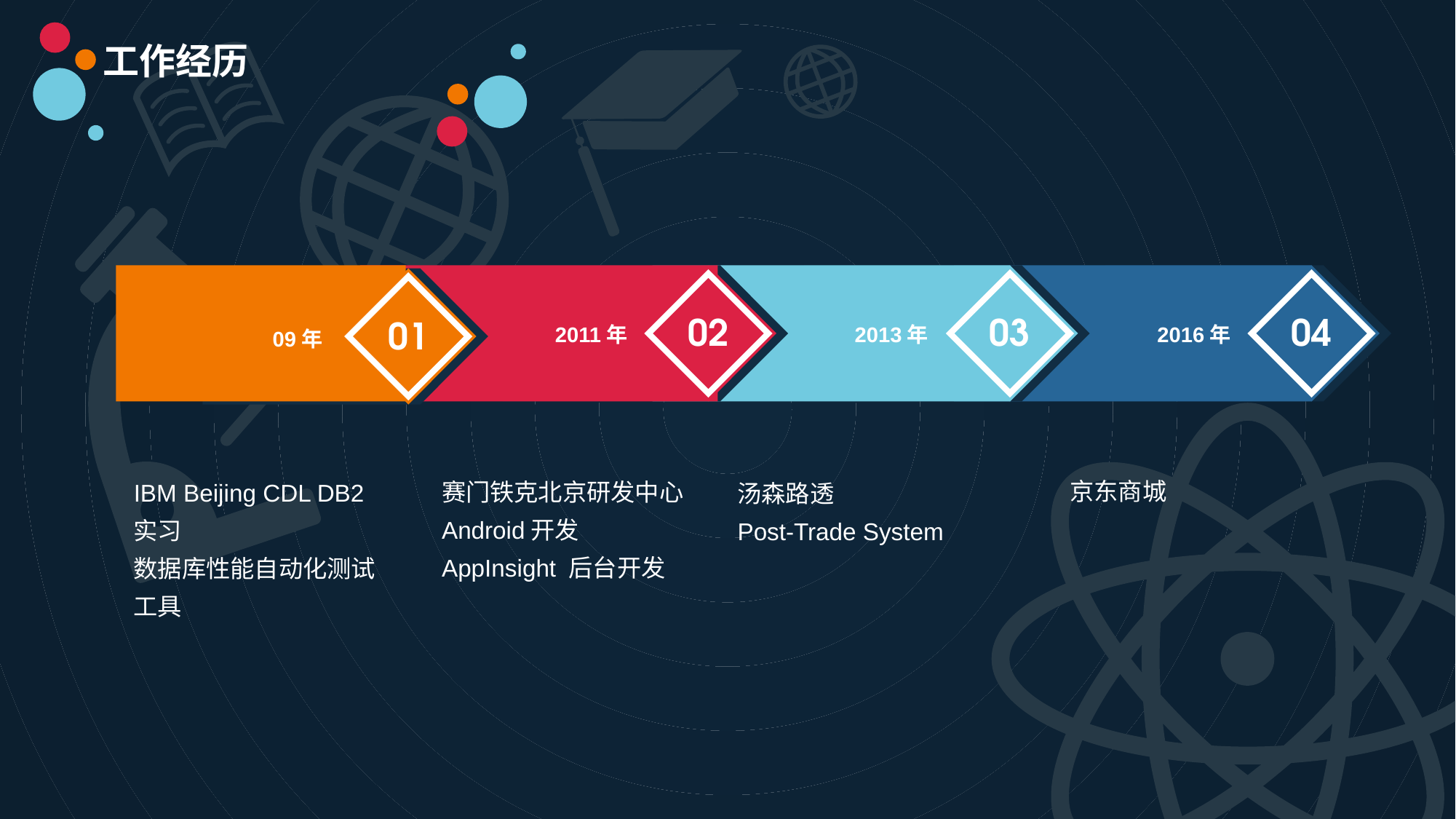

工作经历

01
09年

02
2011年

03
2013年

04
2016年
京东商城
赛门铁克北京研发中心
Android开发
AppInsight 后台开发

IBM Beijing CDL DB2 实习
数据库性能自动化测试工具
汤森路透
Post-Trade System